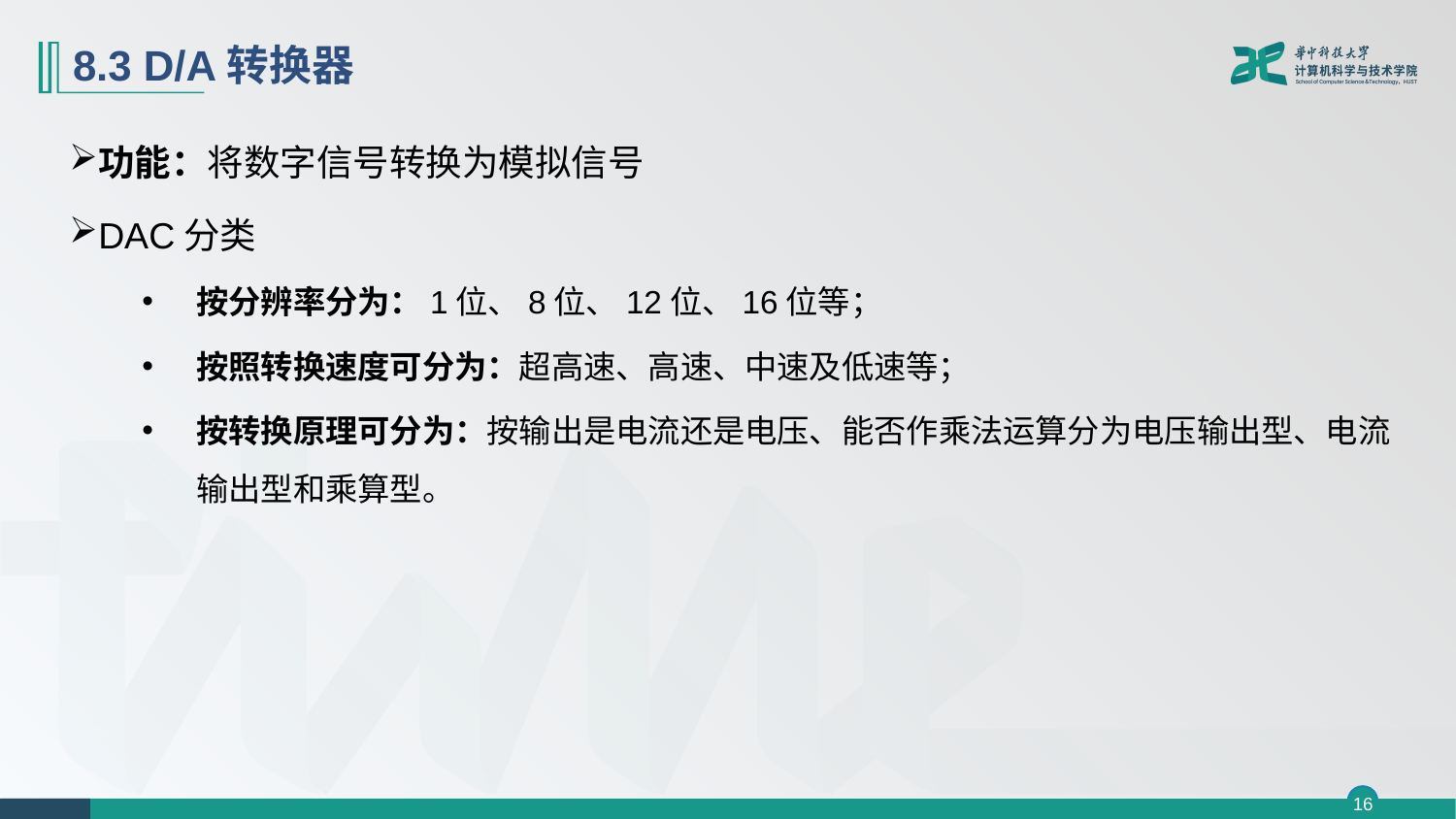

# 8.3 D/A转换器
功能：将数字信号转换为模拟信号
DAC分类
按分辨率分为：1位、8位、12位、16位等；
按照转换速度可分为：超高速、高速、中速及低速等；
按转换原理可分为：按输出是电流还是电压、能否作乘法运算分为电压输出型、电流输出型和乘算型。